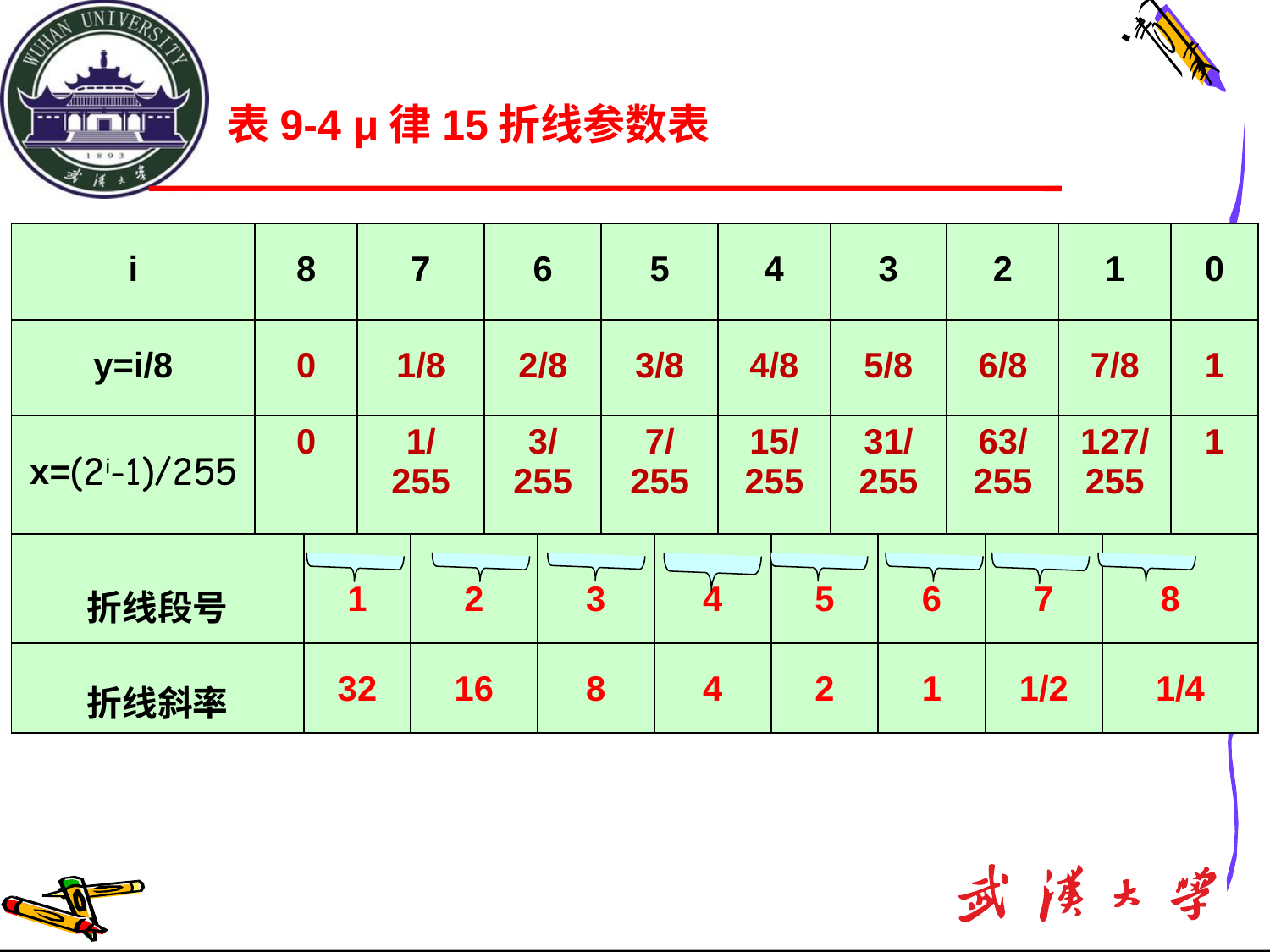

表9-4 μ律15折线参数表
| i | 8 |  | 7 |  | 6 |  | 5 |  | 4 |  | 3 |  | 2 |  | 1 |  | 0 |
| --- | --- | --- | --- | --- | --- | --- | --- | --- | --- | --- | --- | --- | --- | --- | --- | --- | --- |
| y=i/8 | 0 |  | 1/8 |  | 2/8 |  | 3/8 |  | 4/8 |  | 5/8 |  | 6/8 |  | 7/8 |  | 1 |
| x=(2i-1)/255 | 0 |  | 1/ 255 |  | 3/ 255 |  | 7/ 255 |  | 15/ 255 |  | 31/ 255 |  | 63/ 255 |  | 127/ 255 |  | 1 |
| 折线段号 |  | 1 |  | 2 |  | 3 |  | 4 |  | 5 |  | 6 |  | 7 |  | 8x |  |
| 折线斜率 |  | 32 |  | 16 |  | 8 |  | 4 |  | 2 |  | 1 |  | 1/2 |  | 1/4 |  |